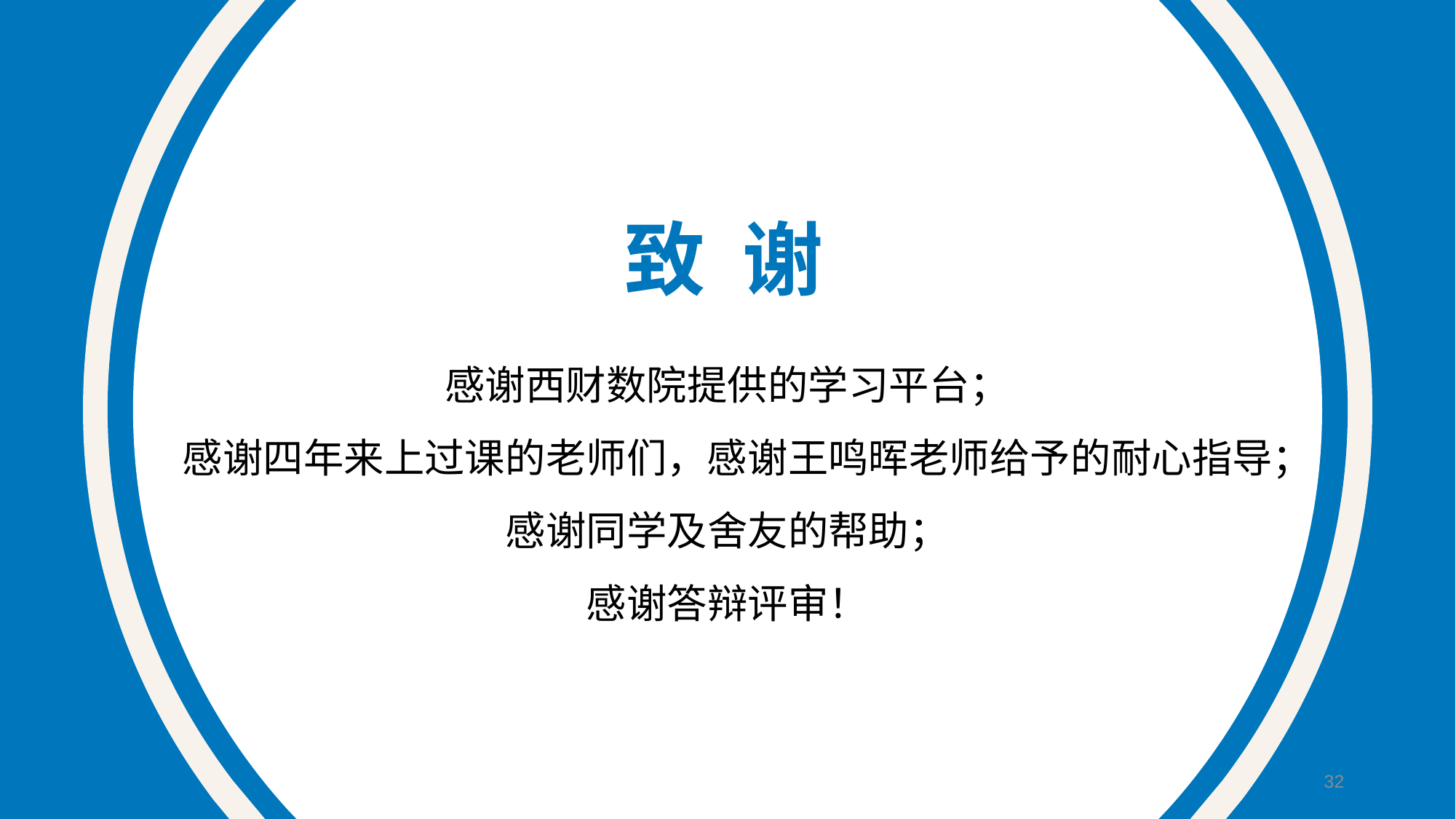

致  谢
感谢西财数院提供的学习平台；
感谢四年来上过课的老师们，感谢王鸣晖老师给予的耐心指导；
感谢同学及舍友的帮助；
感谢答辩评审！
32